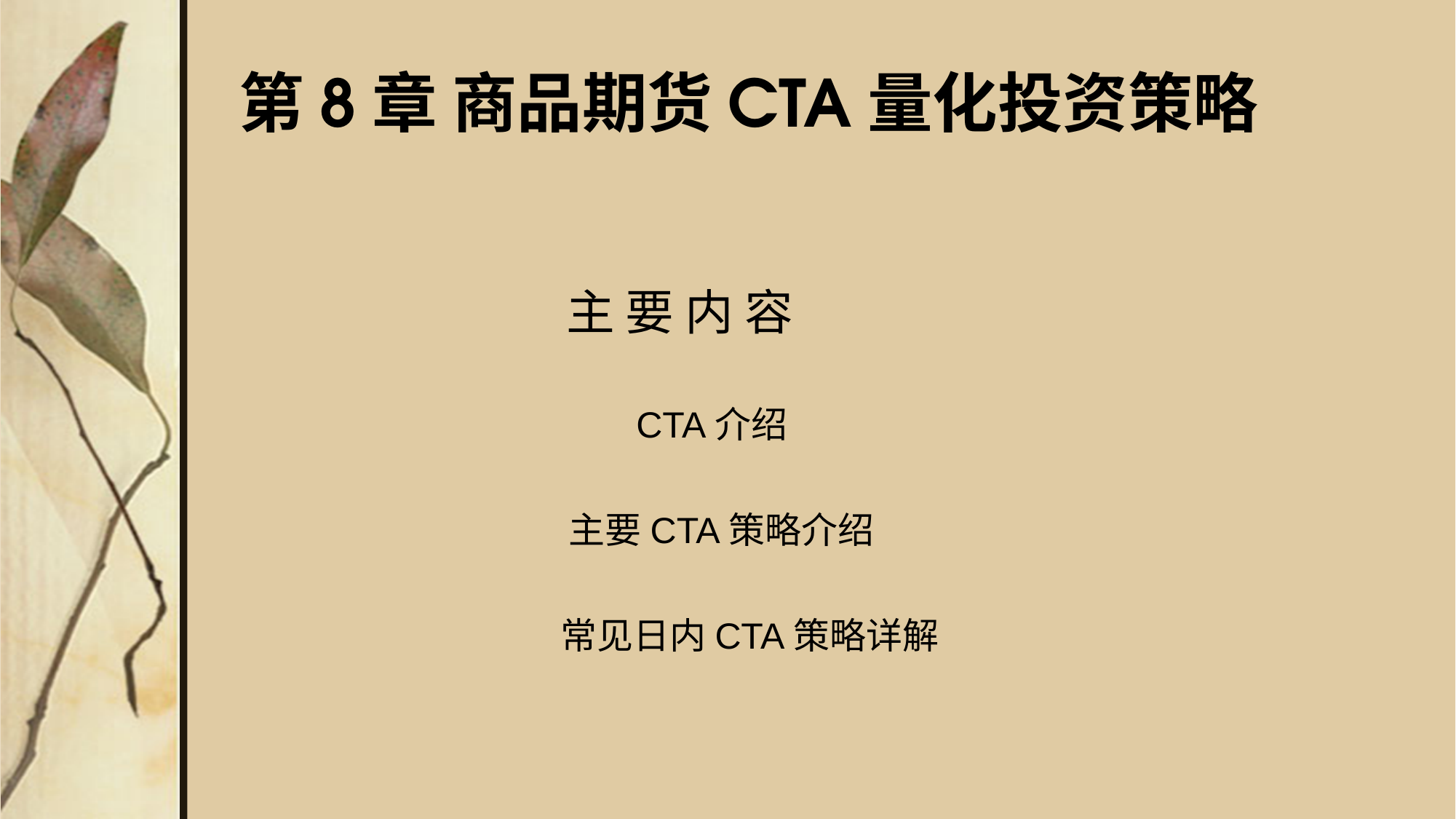

# 第8章 商品期货CTA量化投资策略
                            主 要 内 容

                                      CTA介绍

                                      主要CTA策略介绍

                                     常见日内CTA策略详解